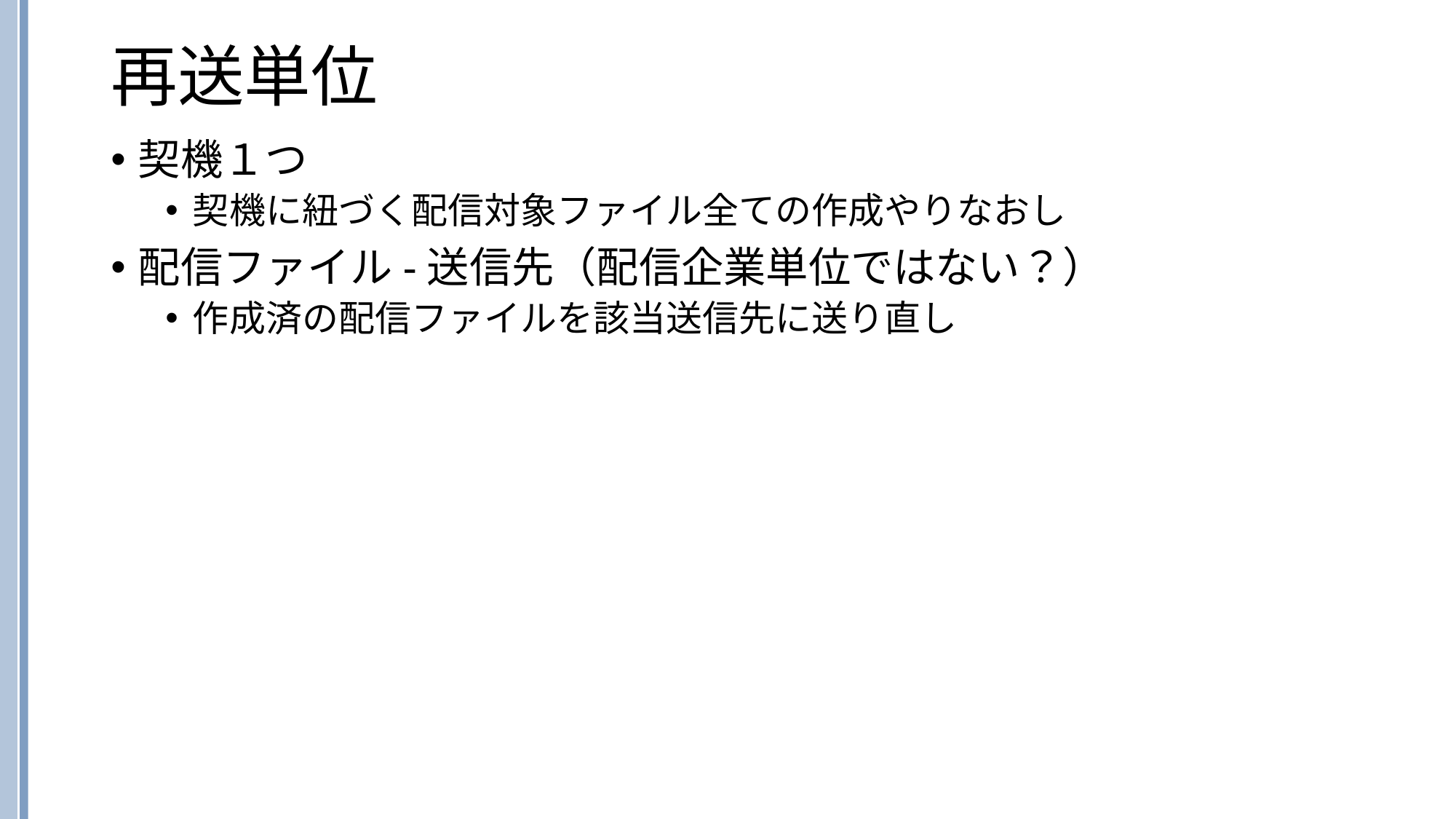

# 再送単位
契機１つ
契機に紐づく配信対象ファイル全ての作成やりなおし
配信ファイル-送信先（配信企業単位ではない？）
作成済の配信ファイルを該当送信先に送り直し